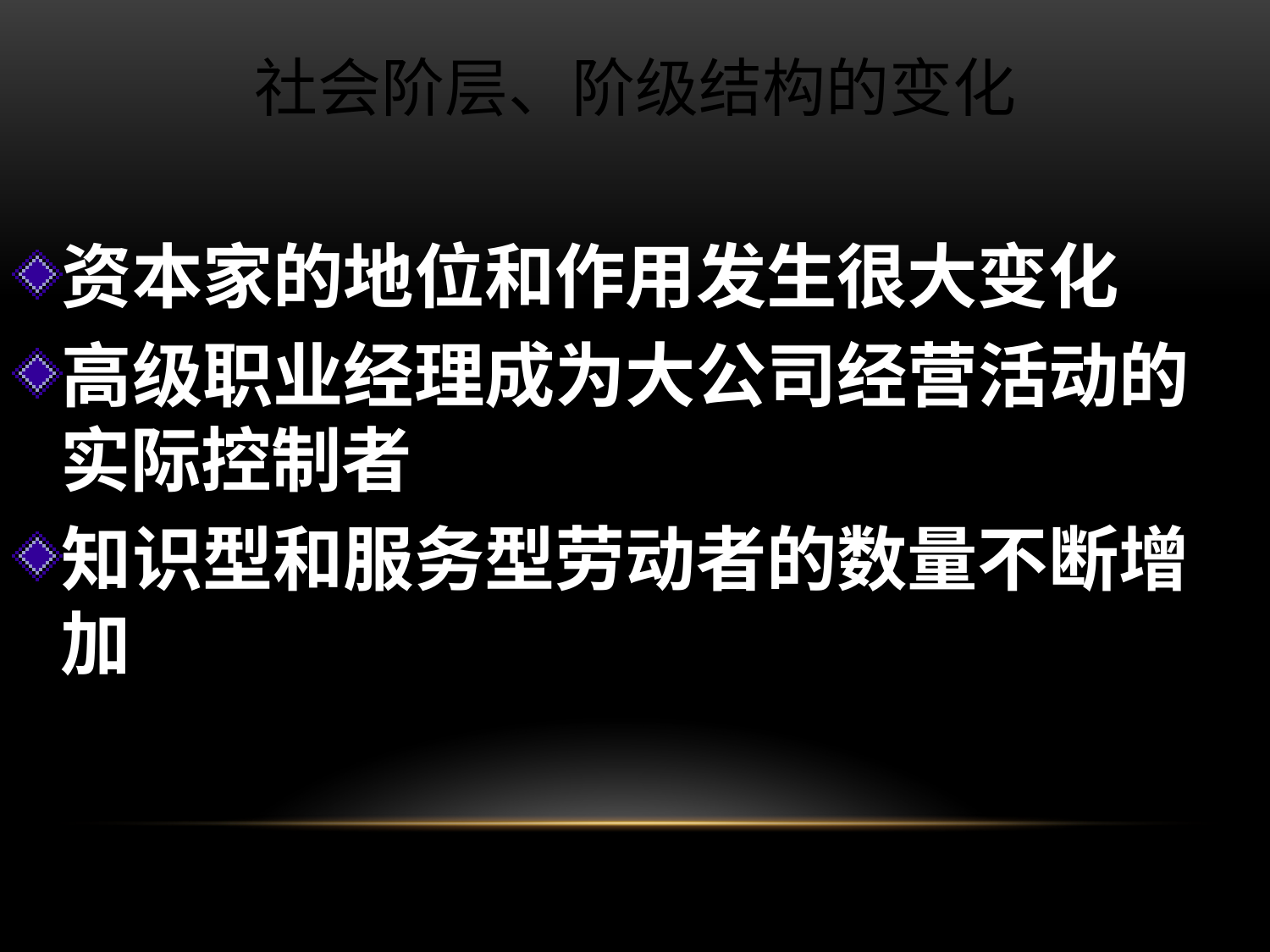

社会阶层、阶级结构的变化
#
资本家的地位和作用发生很大变化
高级职业经理成为大公司经营活动的实际控制者
知识型和服务型劳动者的数量不断增加